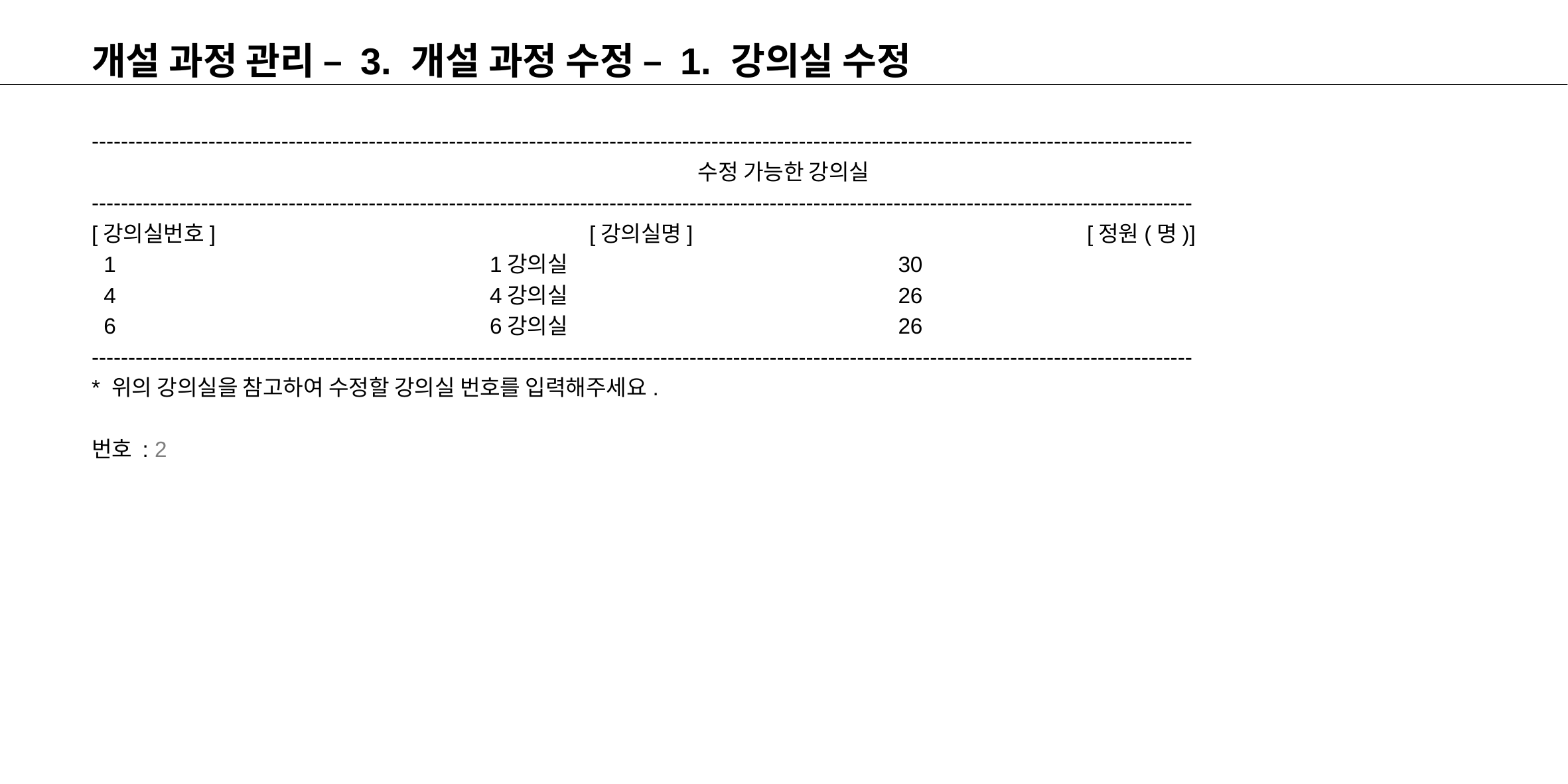

# 개설 과정 관리 – 3. 개설 과정 수정 – 1. 강의실 수정
-------------------------------------------------------------------------------------------------------------------------------------------------------
수정 가능한 강의실
-------------------------------------------------------------------------------------------------------------------------------------------------------
[강의실번호]				[강의실명]				[정원(명)]
  1				1강의실				 30
  4				4강의실				 26
  6				6강의실				 26
-------------------------------------------------------------------------------------------------------------------------------------------------------
* 위의 강의실을 참고하여 수정할 강의실 번호를 입력해주세요.

번호 : 2